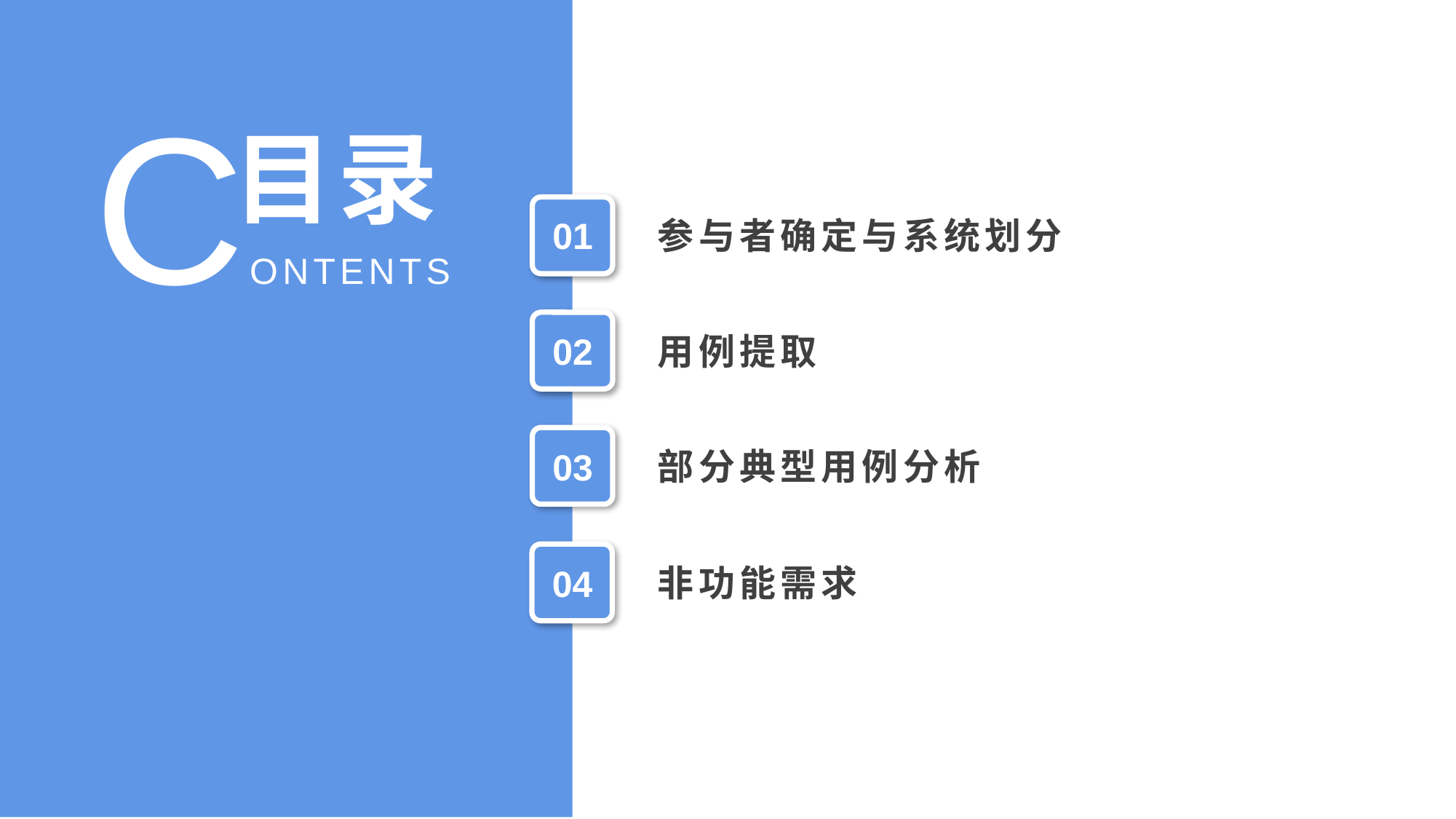

CONTENTS
目录

01
参与者确定与系统划分

02
用例提取

03
部分典型用例分析

04
非功能需求